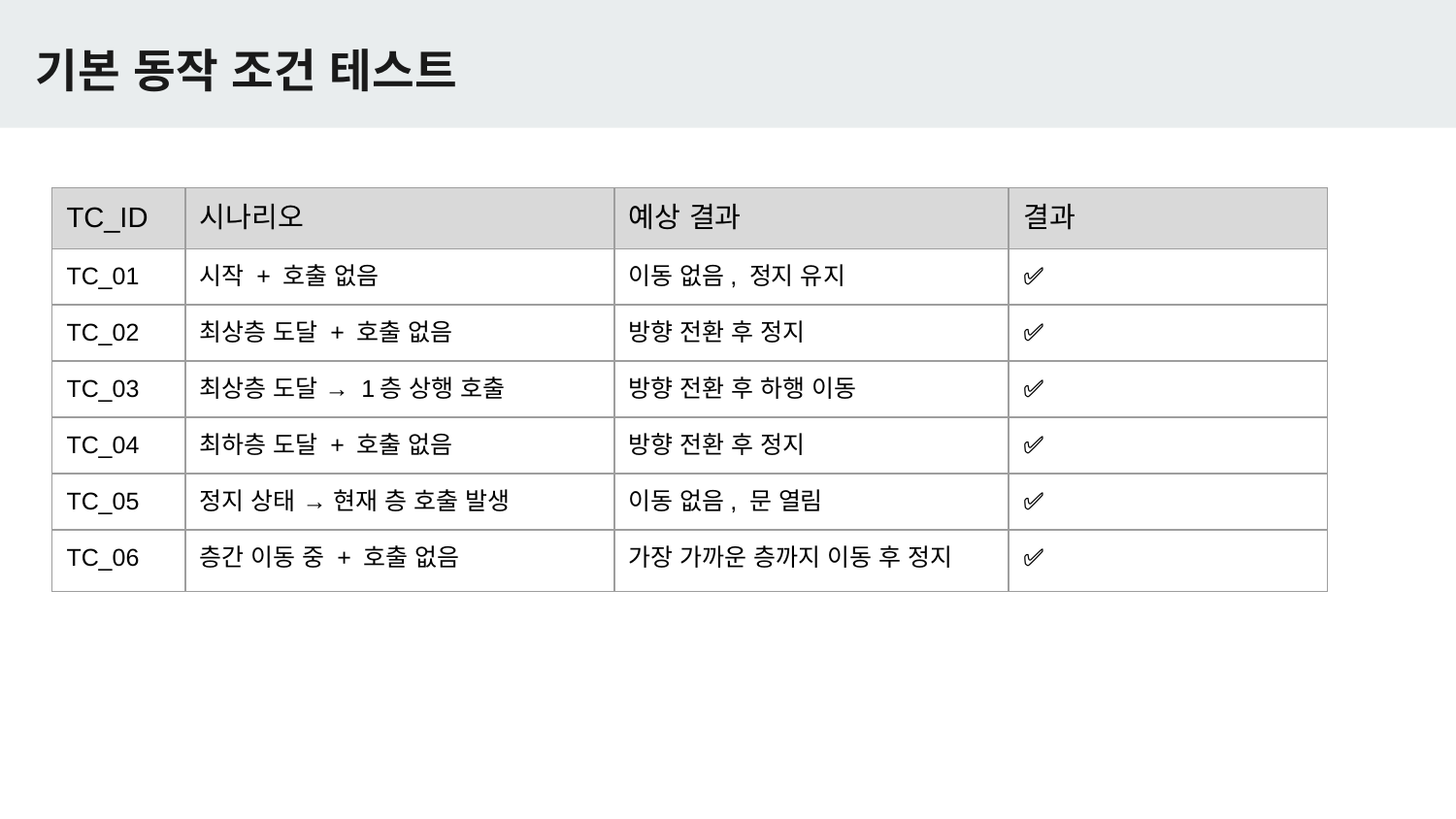

# 기본 동작 조건 테스트
| TC\_ID | 시나리오 | 예상 결과 | 결과 |
| --- | --- | --- | --- |
| TC\_01 | 시작 + 호출 없음 | 이동 없음, 정지 유지 | ✅ |
| TC\_02 | 최상층 도달 + 호출 없음 | 방향 전환 후 정지 | ✅ |
| TC\_03 | 최상층 도달 → 1층 상행 호출 | 방향 전환 후 하행 이동 | ✅ |
| TC\_04 | 최하층 도달 + 호출 없음 | 방향 전환 후 정지 | ✅ |
| TC\_05 | 정지 상태 → 현재 층 호출 발생 | 이동 없음, 문 열림 | ✅ |
| TC\_06 | 층간 이동 중 + 호출 없음 | 가장 가까운 층까지 이동 후 정지 | ✅ |